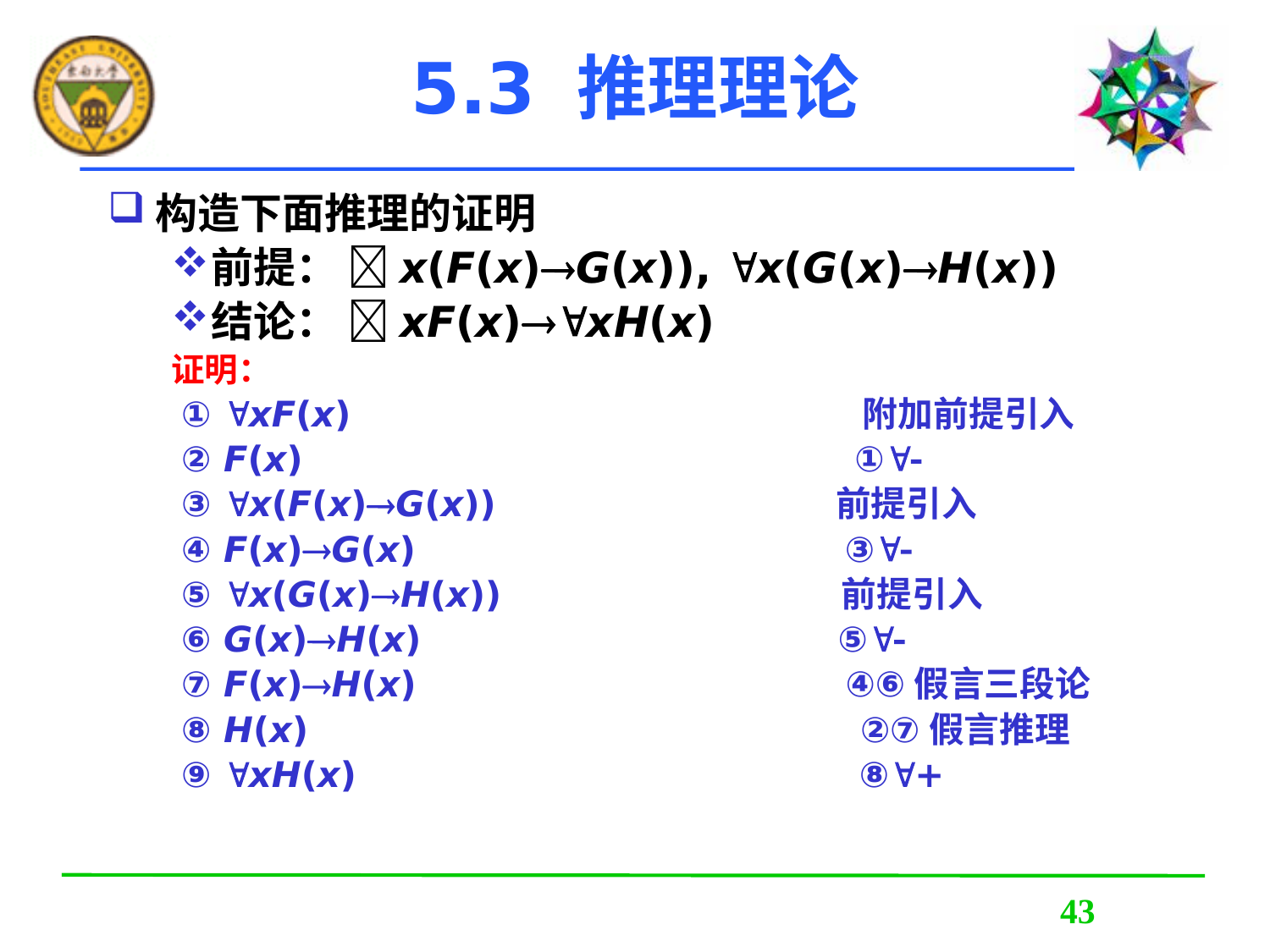

# 5.3 推理理论
构造下面推理的证明
前提： ∀x(F(x)→G(x)), ∀x(G(x)→H(x))
结论： ∀xF(x)→∀xH(x)
证明：
      ① ∀xF(x)                                         附加前提引入
      ② F(x)                                             ①∀−
      ③ ∀x(F(x)→G(x))                           前提引入
      ④ F(x)→G(x)                                   ③∀−
      ⑤ ∀x(G(x)→H(x))                           前提引入
      ⑥ G(x)→H(x)                                  ⑤∀−
      ⑦ F(x)→H(x)                                   ④⑥假言三段论
      ⑧ H(x)                                             ②⑦假言推理
      ⑨ ∀xH(x)                                         ⑧∀+